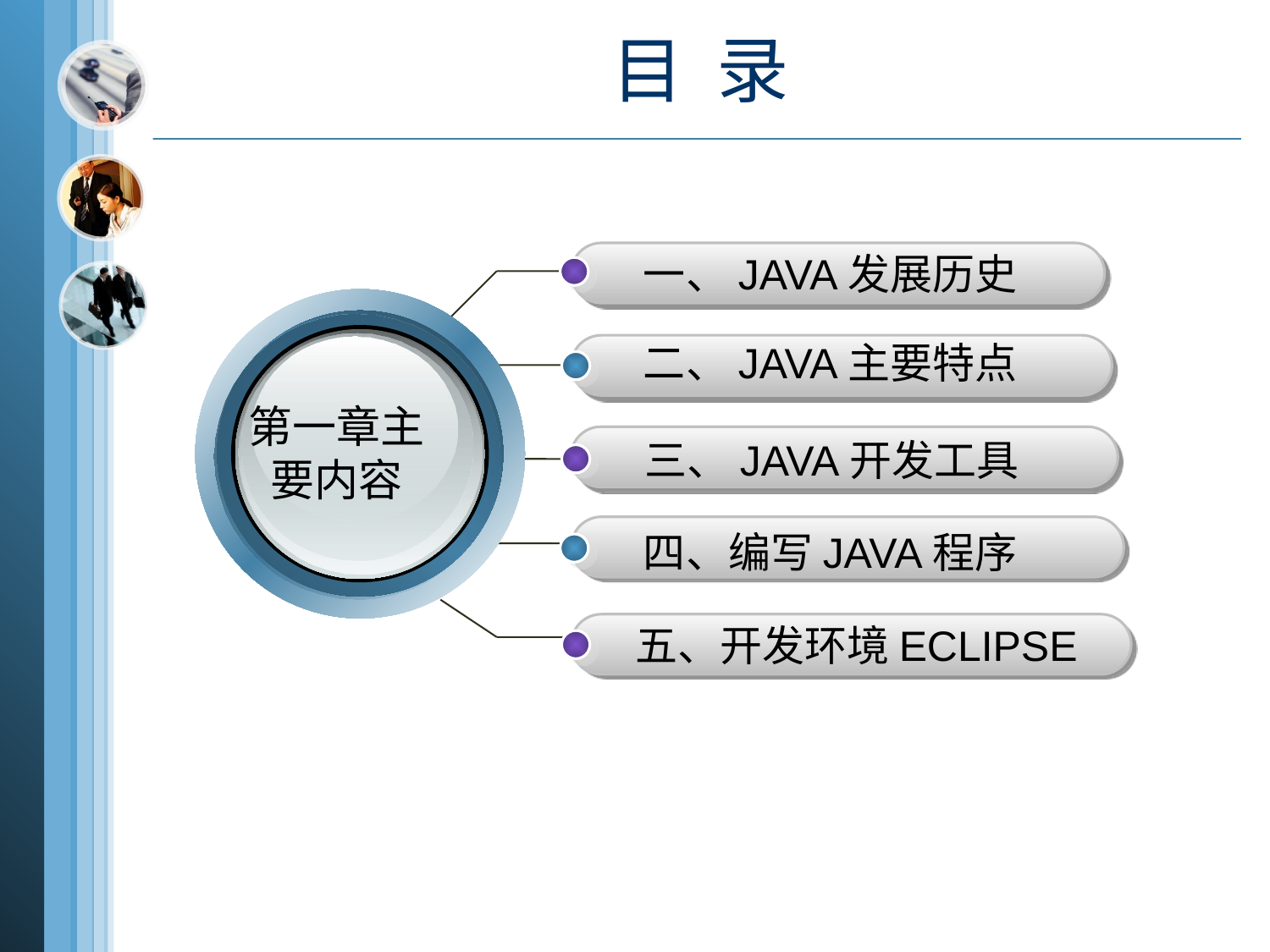

# 目  录
一、JAVA发展历史

第一章主要内容
二、JAVA主要特点

三、JAVA开发工具

四、编写JAVA程序

五、开发环境ECLIPSE